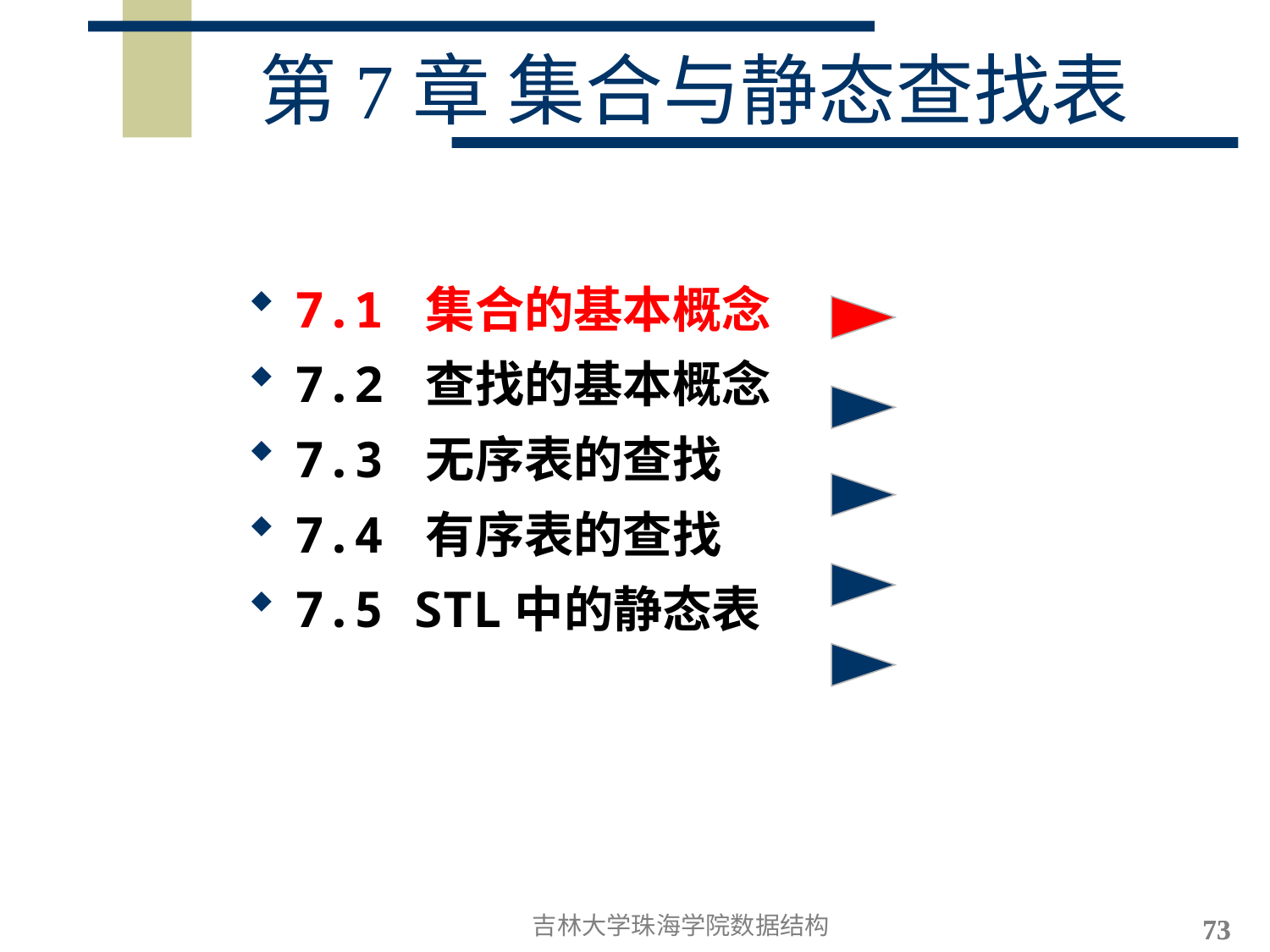

# 第7章 集合与静态查找表
7.1 集合的基本概念
7.2 查找的基本概念
7.3 无序表的查找
7.4 有序表的查找
7.5 STL中的静态表

73
吉林大学珠海学院数据结构